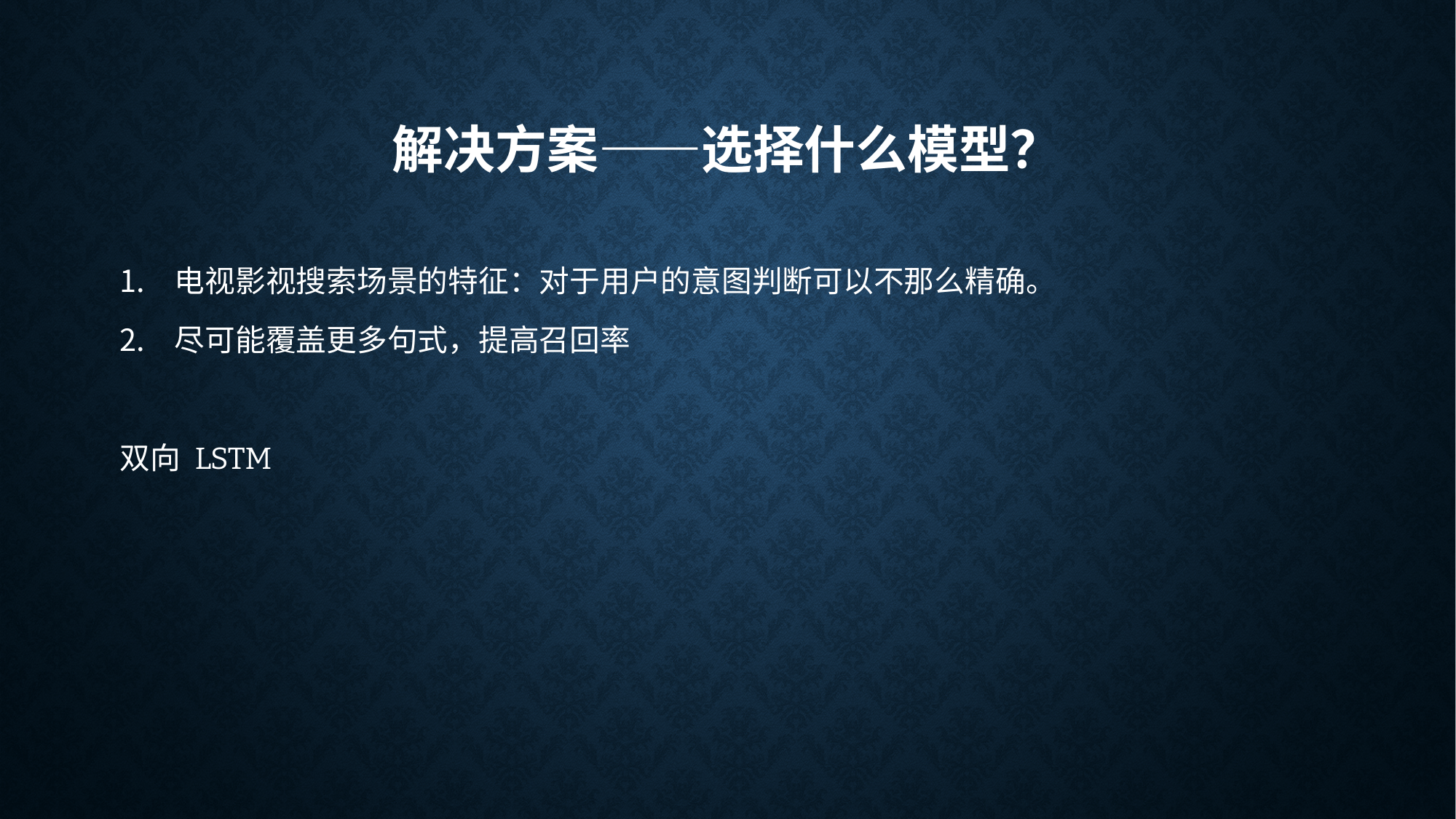

# 解决方案——选择什么模型？
电视影视搜索场景的特征：对于用户的意图判断可以不那么精确。
尽可能覆盖更多句式，提高召回率

双向 LSTM